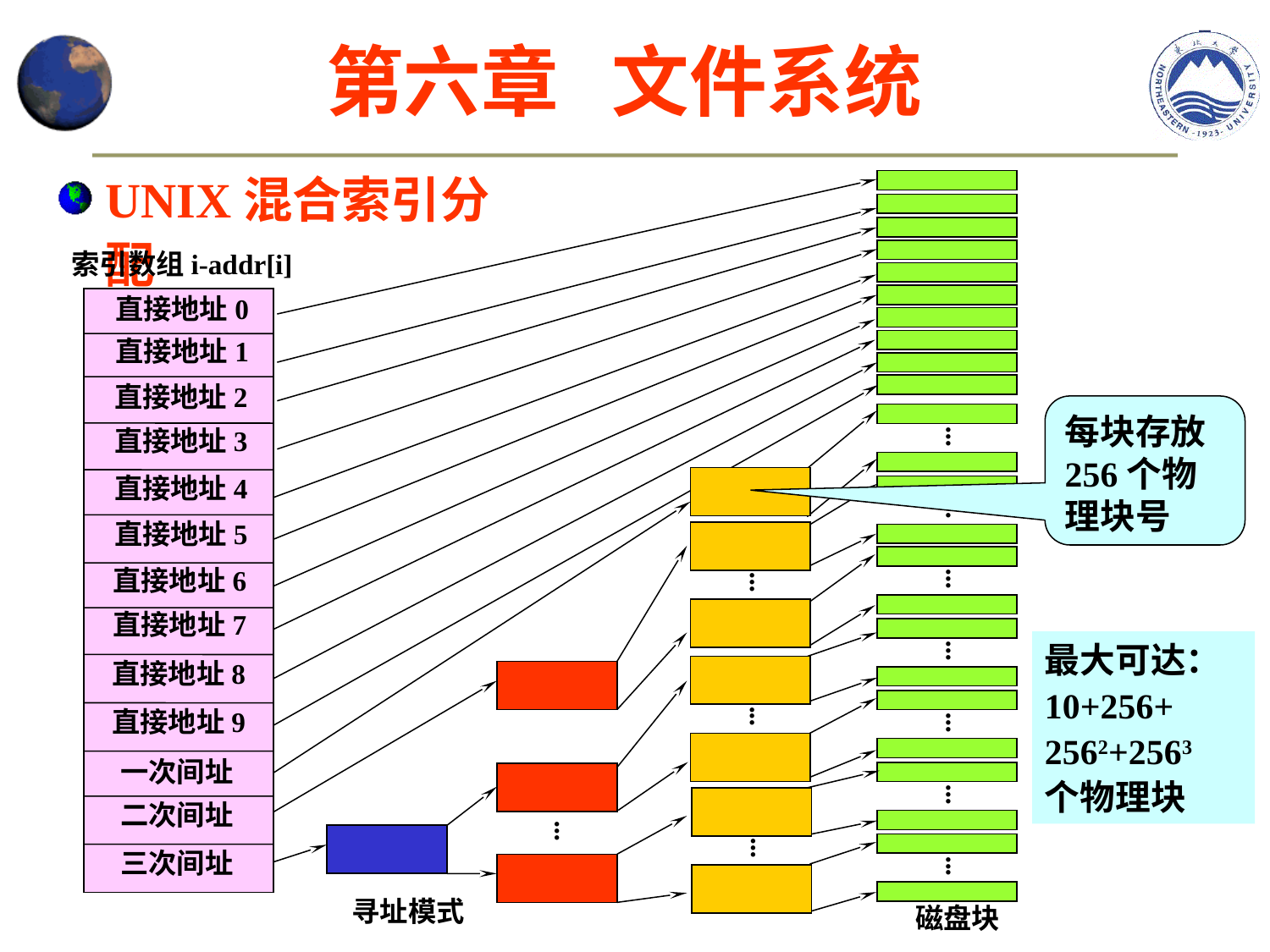

第六章   文件系统
UNIX混合索引分配

索引数组i-addr[i]
直接地址0

直接地址1

直接地址2

直接地址3

直接地址4

直接地址5

直接地址6

直接地址7

直接地址8

直接地址9

一次间址

二次间址

三次间址

.
.
.

.
.
.

.
.
.

.
.
.

.
.
.

.
.
.

.
.
.

.
.
.

.
.
.

.
.
.

.
.
.

寻址模式
磁盘块
每块存放256个物理块号
最大可达：
10+256+
2562+2563
个物理块